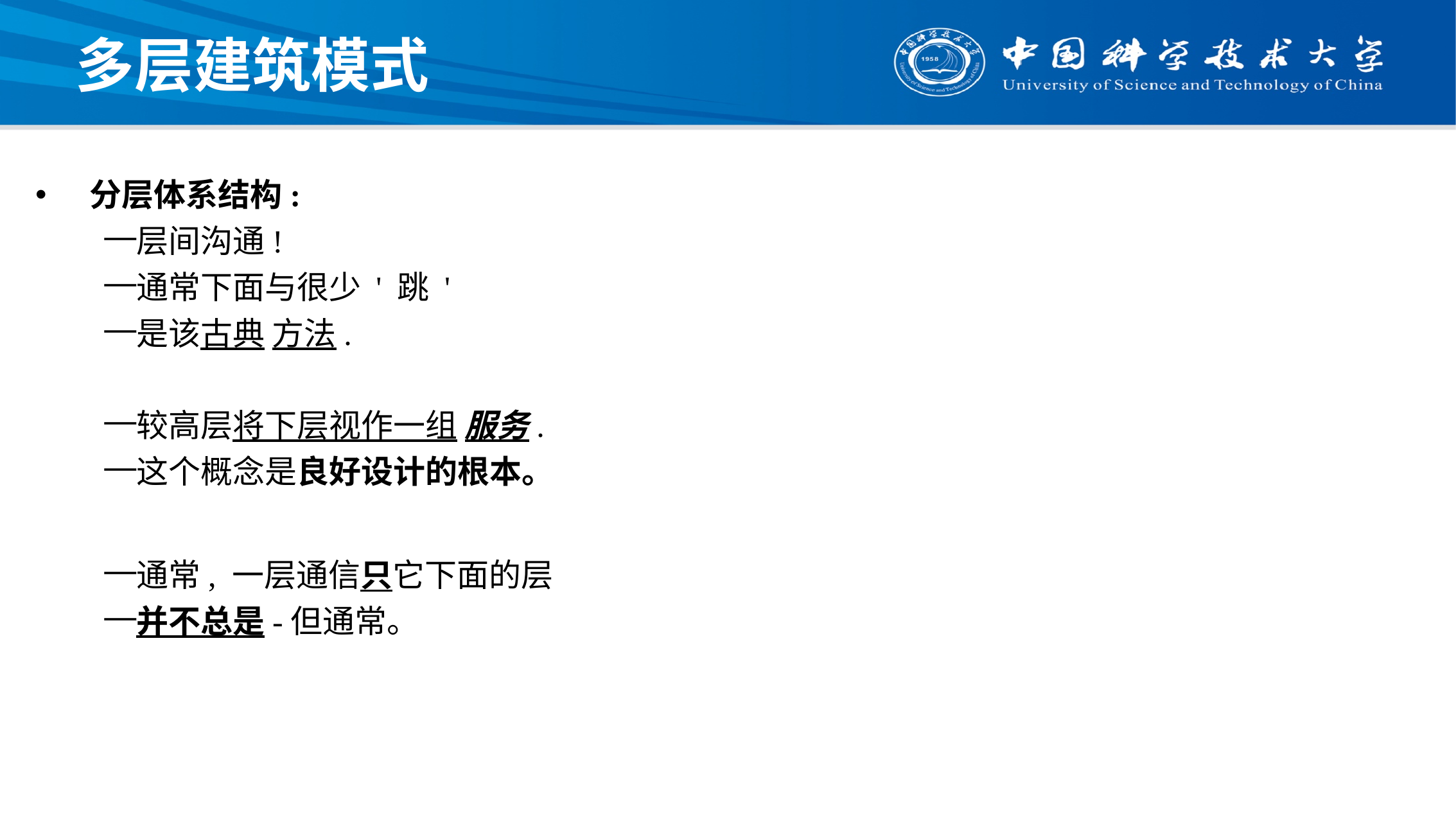

# 多层建筑模式
分层体系结构:
层间沟通!
通常下面与很少 ' 跳 '
是该古典 方法.

较高层将下层视作一组 服务.
这个概念是良好设计的根本。

通常, 一层通信只它下面的层
并不总是-但通常。